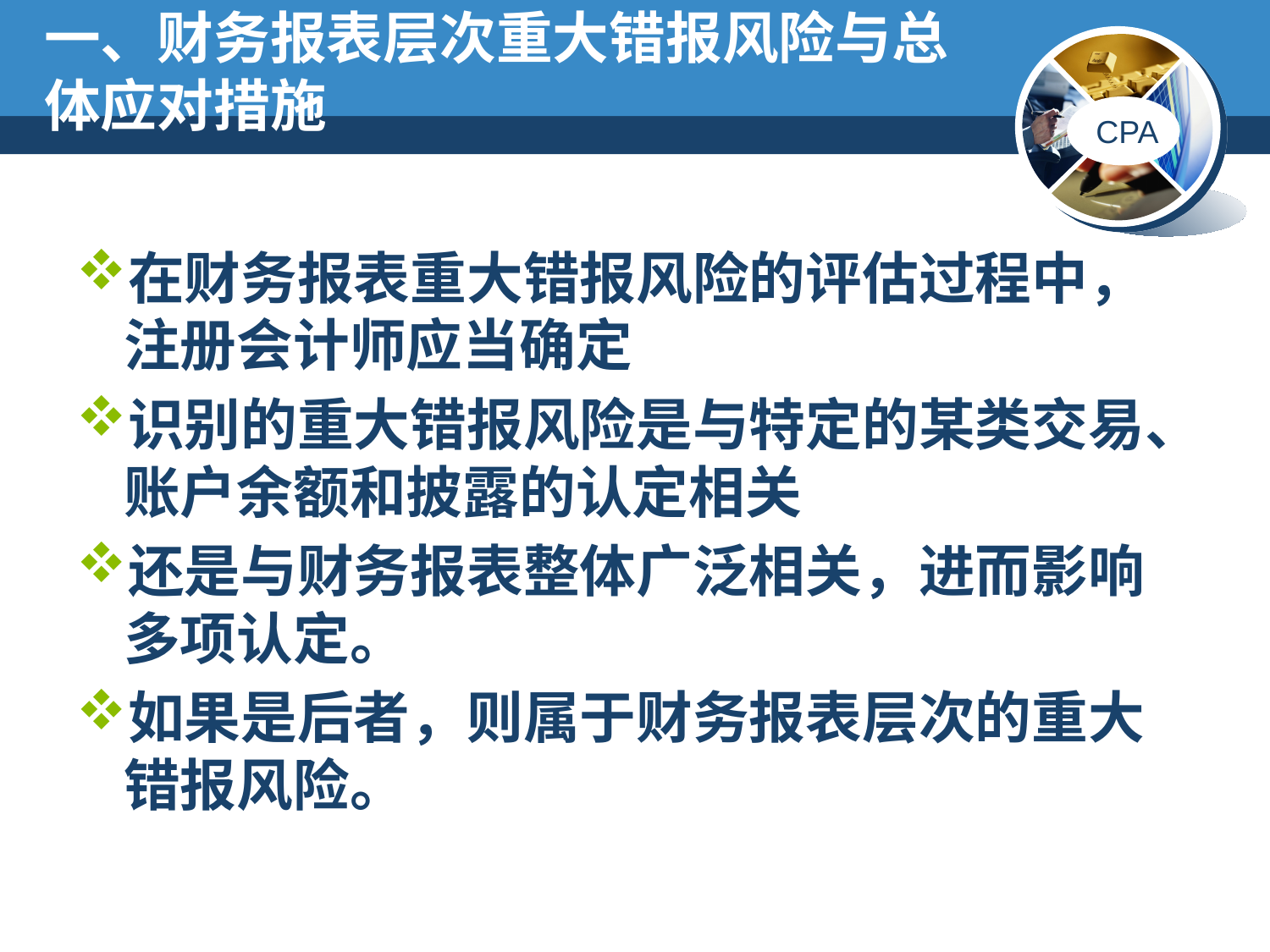

# 一、财务报表层次重大错报风险与总体应对措施
在财务报表重大错报风险的评估过程中，注册会计师应当确定
识别的重大错报风险是与特定的某类交易、账户余额和披露的认定相关
还是与财务报表整体广泛相关，进而影响多项认定。
如果是后者，则属于财务报表层次的重大错报风险。